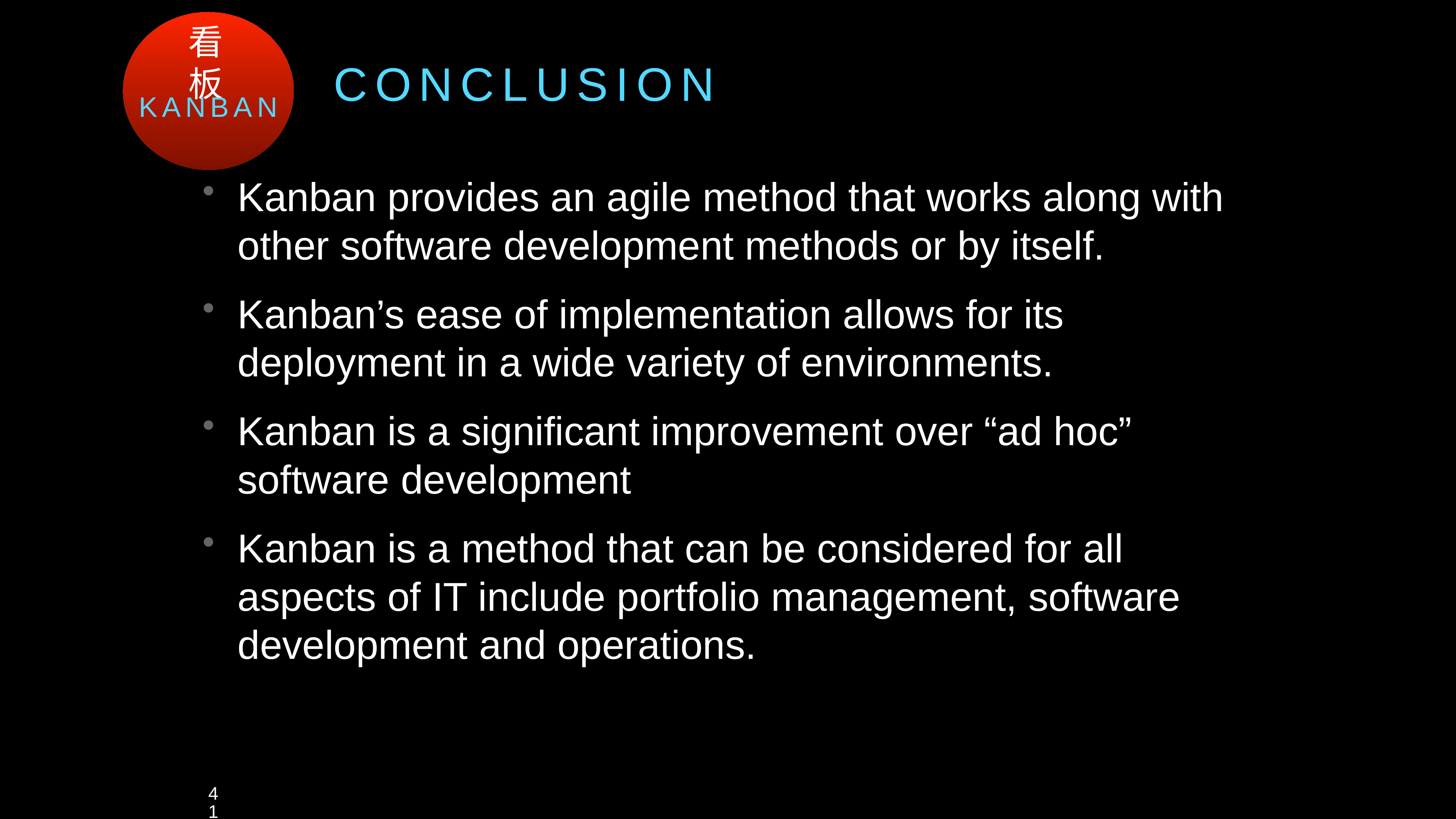

看板
KanBAn
# Conclusion
Kanban provides an agile method that works along with other software development methods or by itself.
Kanban’s ease of implementation allows for its deployment in a wide variety of environments.
Kanban is a significant improvement over “ad hoc” software development
Kanban is a method that can be considered for all aspects of IT include portfolio management, software development and operations.
41